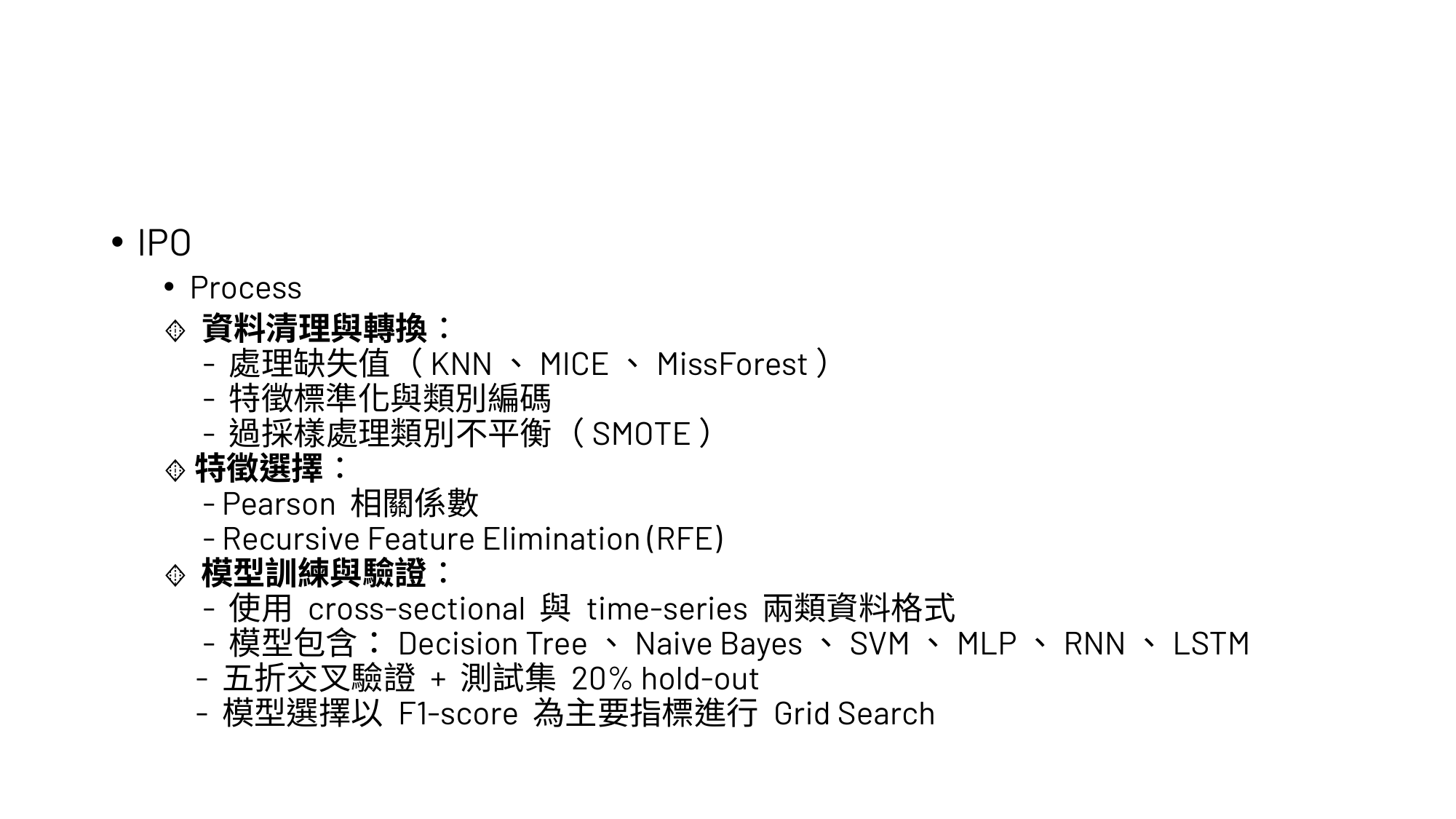

#
IPO
Process
🔸 資料清理與轉換：
 - 處理缺失值（KNN、MICE、MissForest）
 - 特徵標準化與類別編碼
 - 過採樣處理類別不平衡（SMOTE）
🔸 特徵選擇：
 - Pearson 相關係數
 - Recursive Feature Elimination (RFE)
🔸 模型訓練與驗證：
 - 使用 cross-sectional 與 time-series 兩類資料格式
 - 模型包含：Decision Tree、Naive Bayes、SVM、MLP、RNN、LSTM
 - 五折交叉驗證 + 測試集 20% hold-out
 - 模型選擇以 F1-score 為主要指標進行 Grid Search